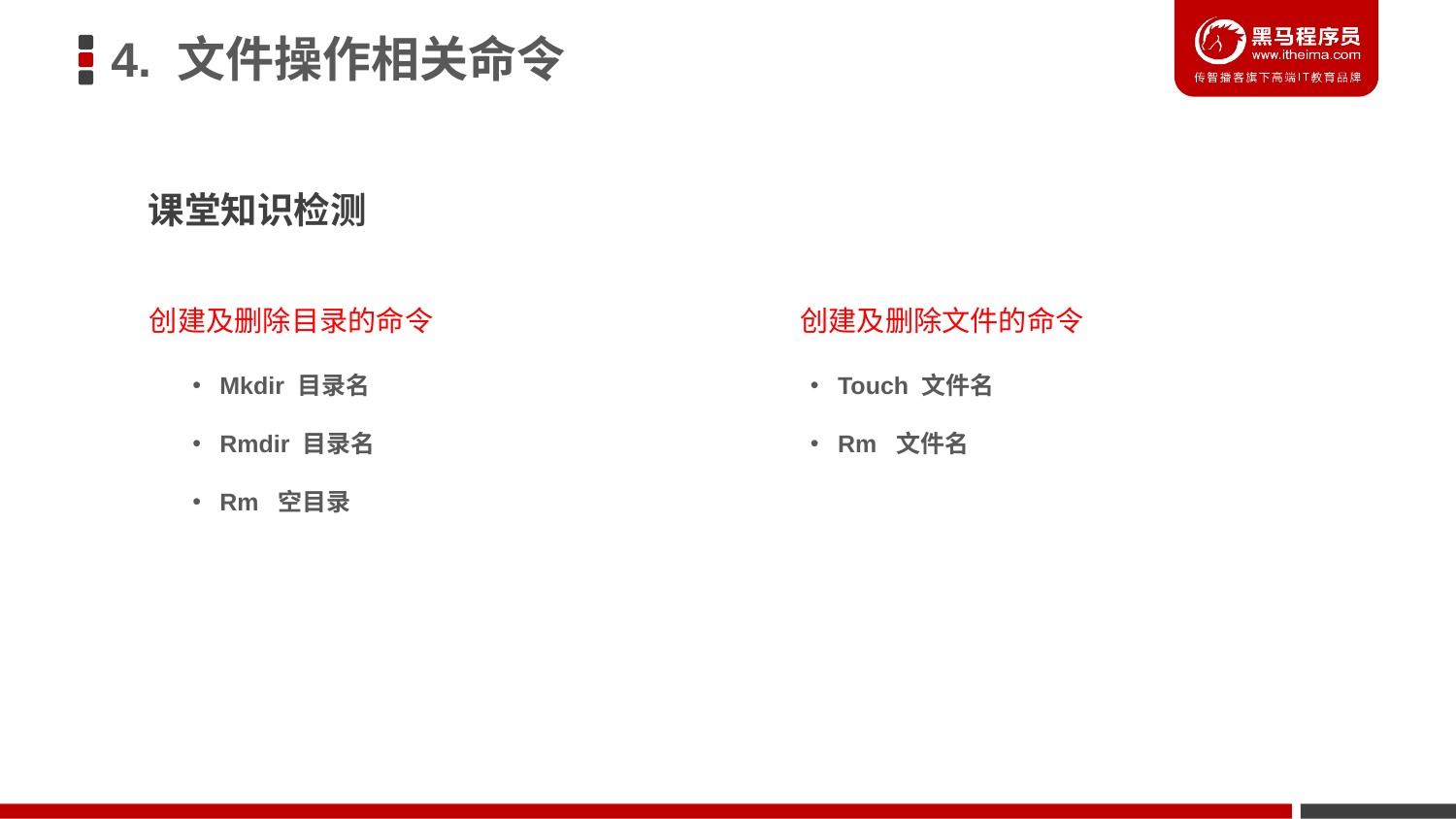

4. 文件操作相关命令
课堂知识检测
创建及删除目录的命令
 创建及删除文件的命令
Mkdir 目录名

Rmdir 目录名

Rm  空目录

Touch 文件名

Rm  文件名